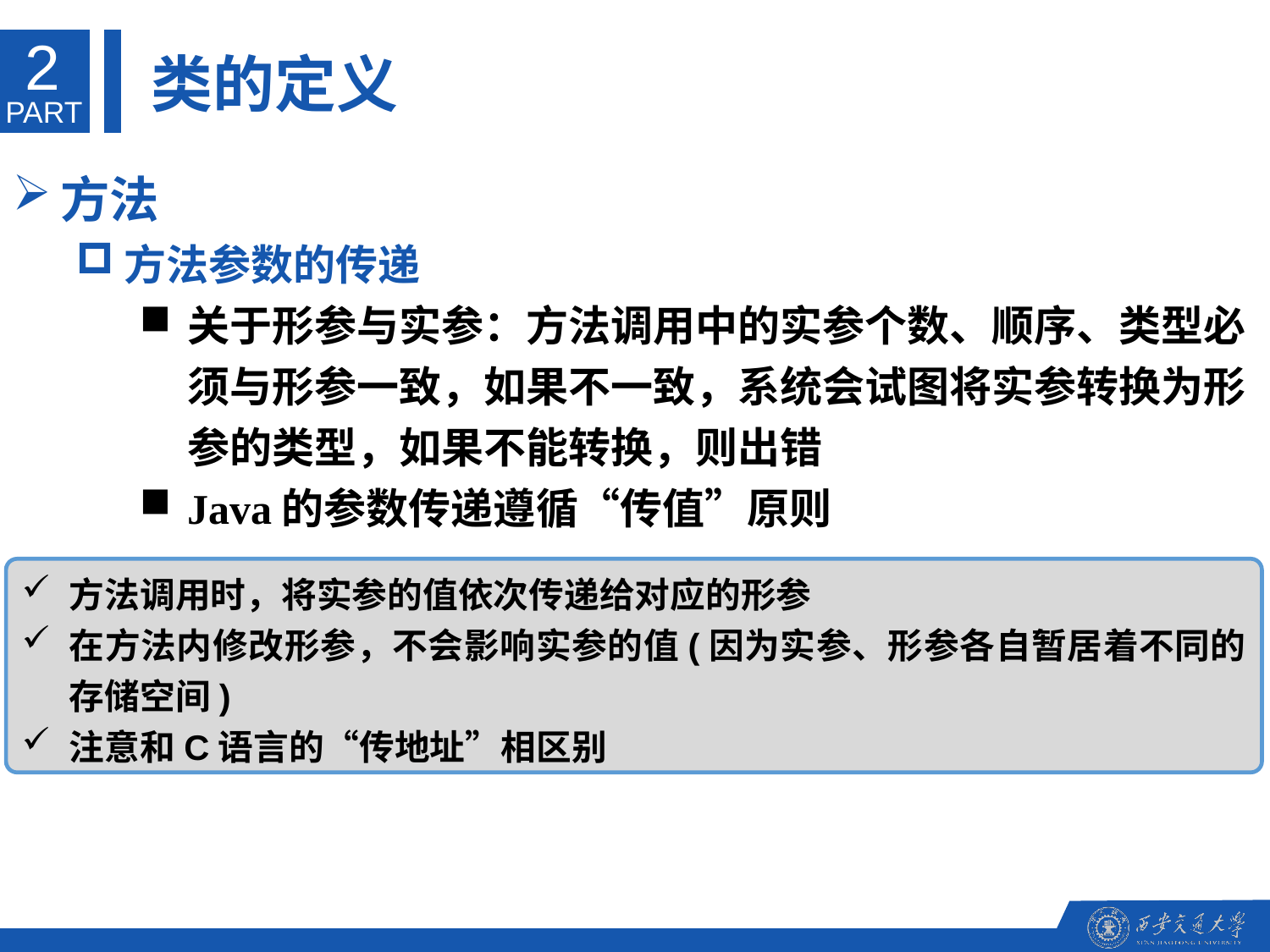

2
类的定义
PART
方法
方法参数的传递
关于形参与实参：方法调用中的实参个数、顺序、类型必须与形参一致，如果不一致，系统会试图将实参转换为形参的类型，如果不能转换，则出错
Java的参数传递遵循“传值”原则
方法调用时，将实参的值依次传递给对应的形参
在方法内修改形参，不会影响实参的值(因为实参、形参各自暂居着不同的存储空间)
注意和C语言的“传地址”相区别